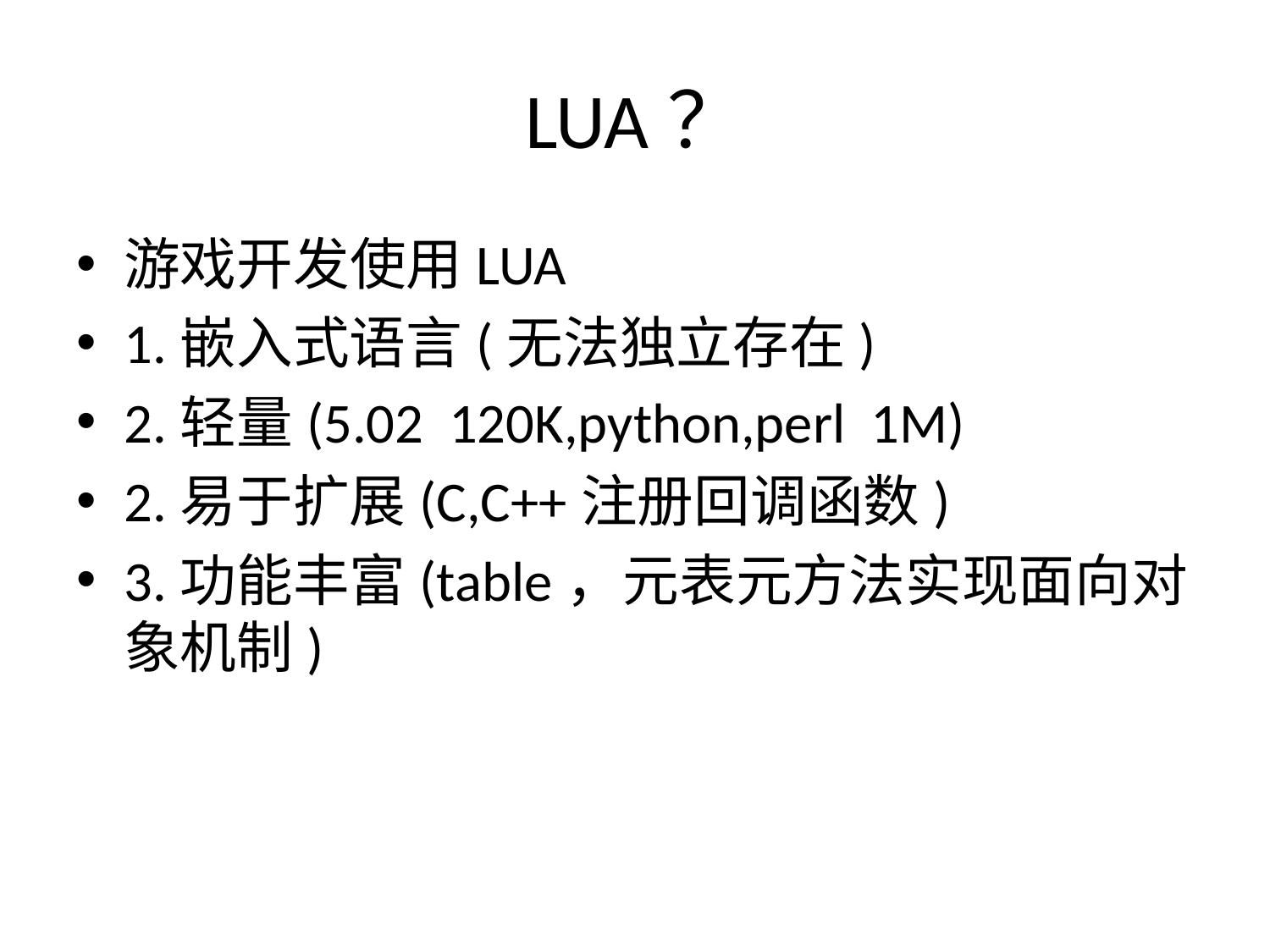

# LUA？
游戏开发使用LUA
1.嵌入式语言(无法独立存在)
2.轻量(5.02  120K,python,perl  1M)
2.易于扩展(C,C++注册回调函数)
3.功能丰富(table，元表元方法实现面向对象机制)